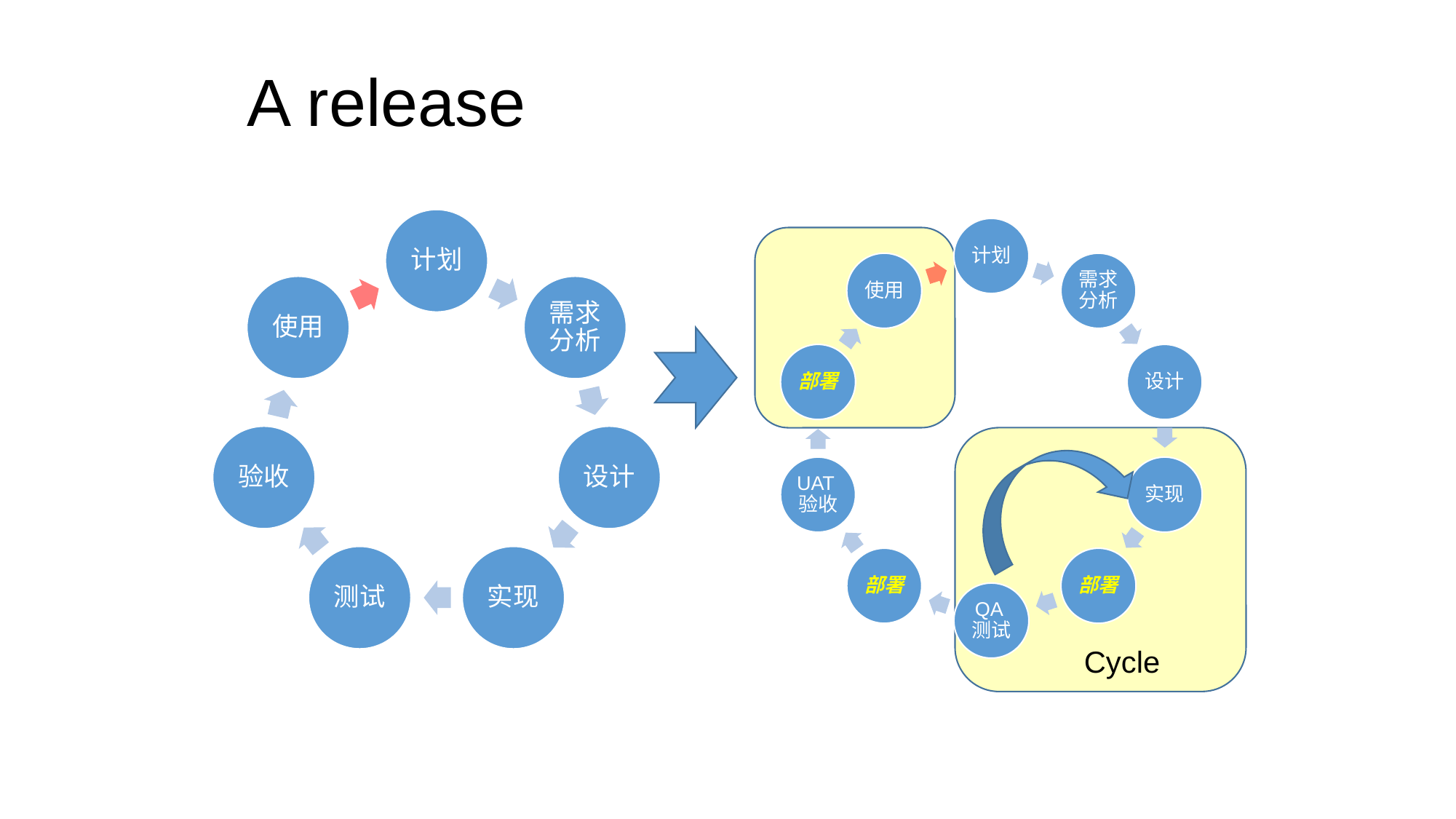

# A release
计划

需求分析

设计

实现

测试

验收

使用

计划

需求分析

设计

实现

部署

QA测试

部署

UAT验收

部署

使用

Cycle
32